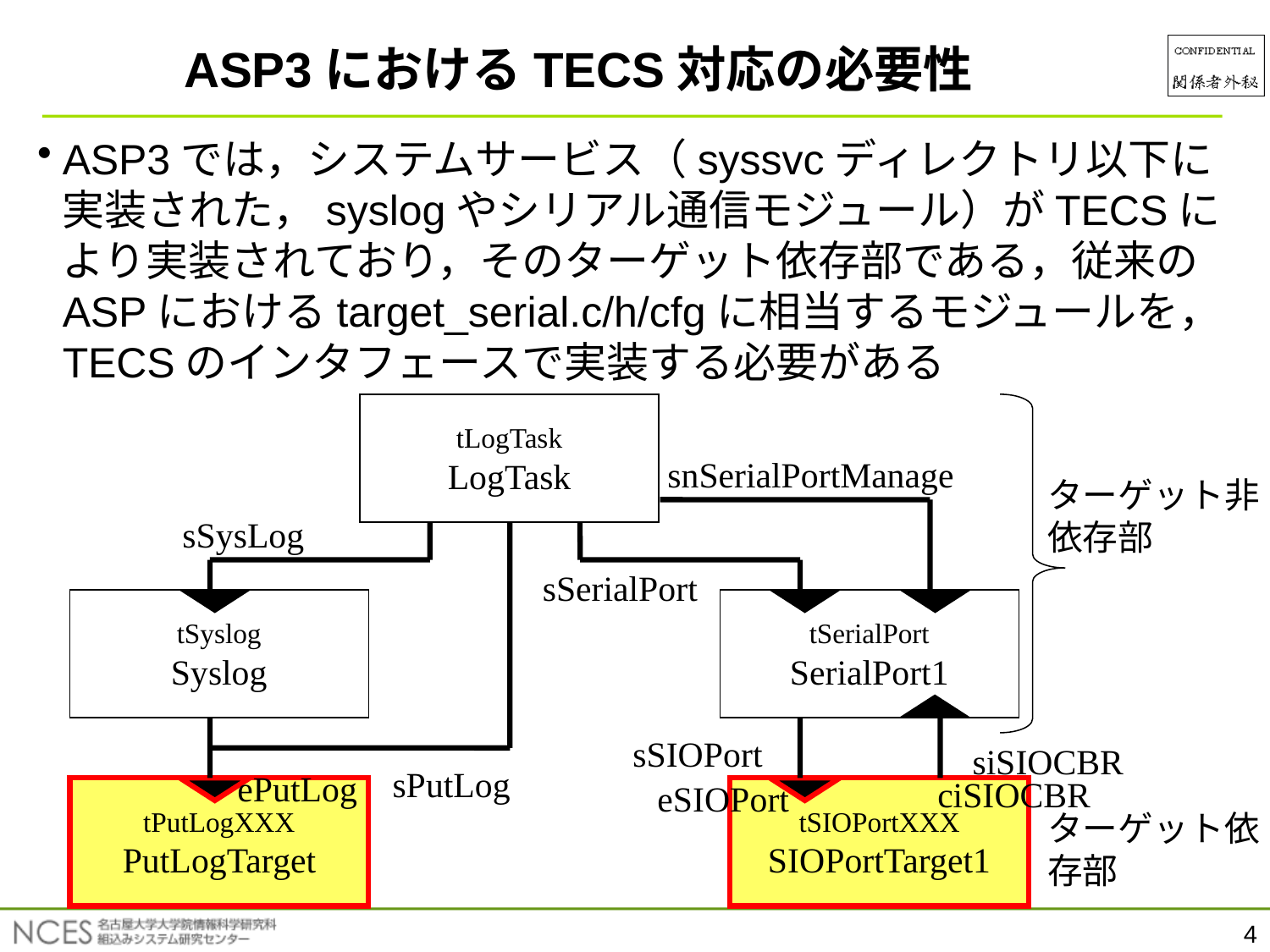

ASP3におけるTECS対応の必要性
ASP3では，システムサービス（syssvcディレクトリ以下に実装された，syslogやシリアル通信モジュール）がTECSにより実装されており，そのターゲット依存部である，従来のASPにおけるtarget_serial.c/h/cfgに相当するモジュールを，TECSのインタフェースで実装する必要がある
tLogTask
LogTask

snSerialPortManage
ターゲット非依存部

sSysLog

sSerialPort

tSyslog
Syslog

tSerialPort
SerialPort1

sSIOPort
siSIOCBR

sPutLog
ePutLog
ciSIOCBR
eSIOPort
tPutLogXXX
PutLogTarget

tSIOPortXXX
SIOPortTarget1

ターゲット依存部
4